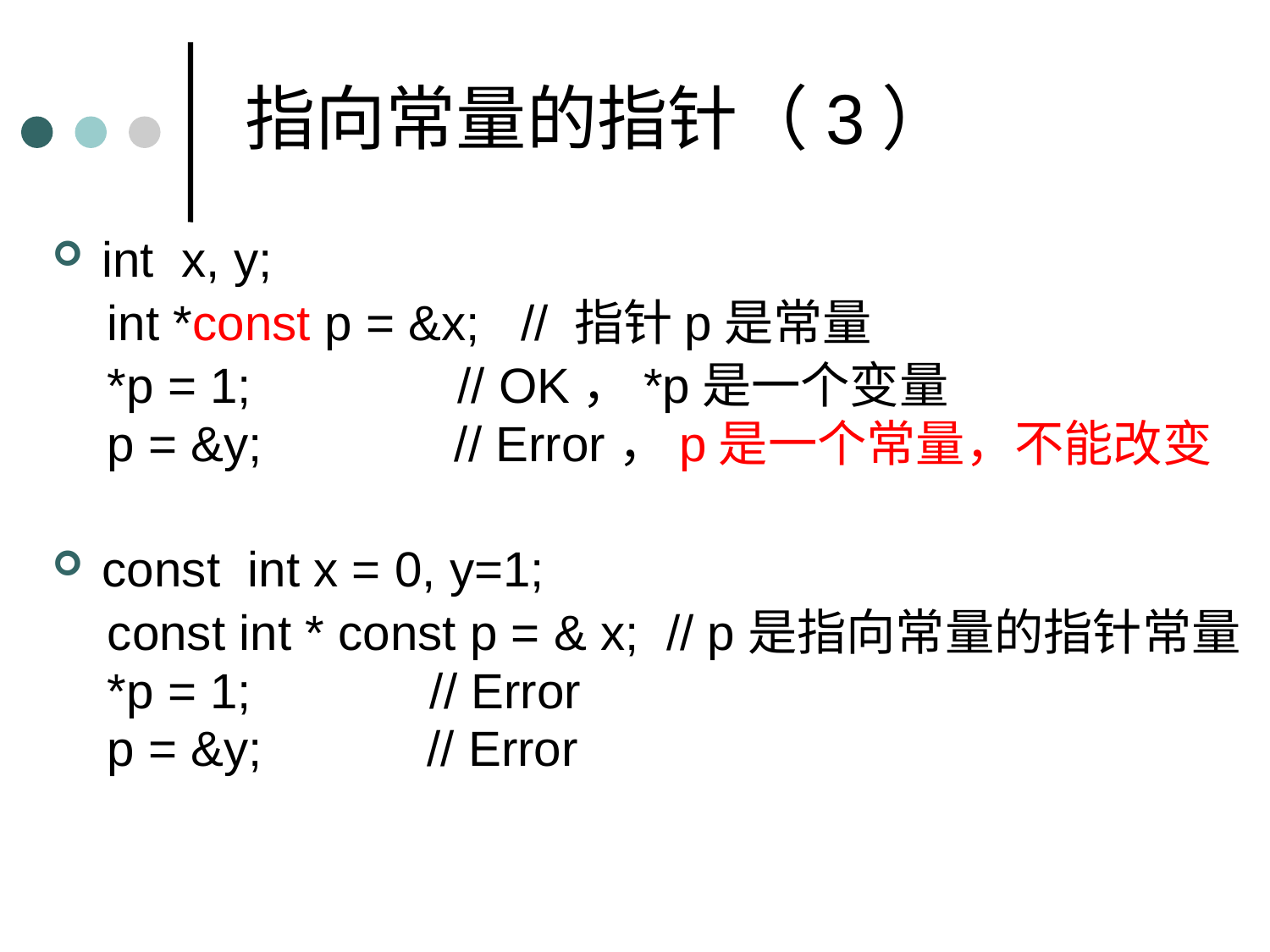

指向常量的指针（3）
int  x, y;
    int *const p = &x;   // 指针p是常量
    *p = 1;               // OK，*p是一个变量
    p = &y;              // Error，p是一个常量，不能改变

const  int x = 0, y=1;
    const int * const p = & x;  // p是指向常量的指针常量
    *p = 1;             // Error
    p = &y;            // Error